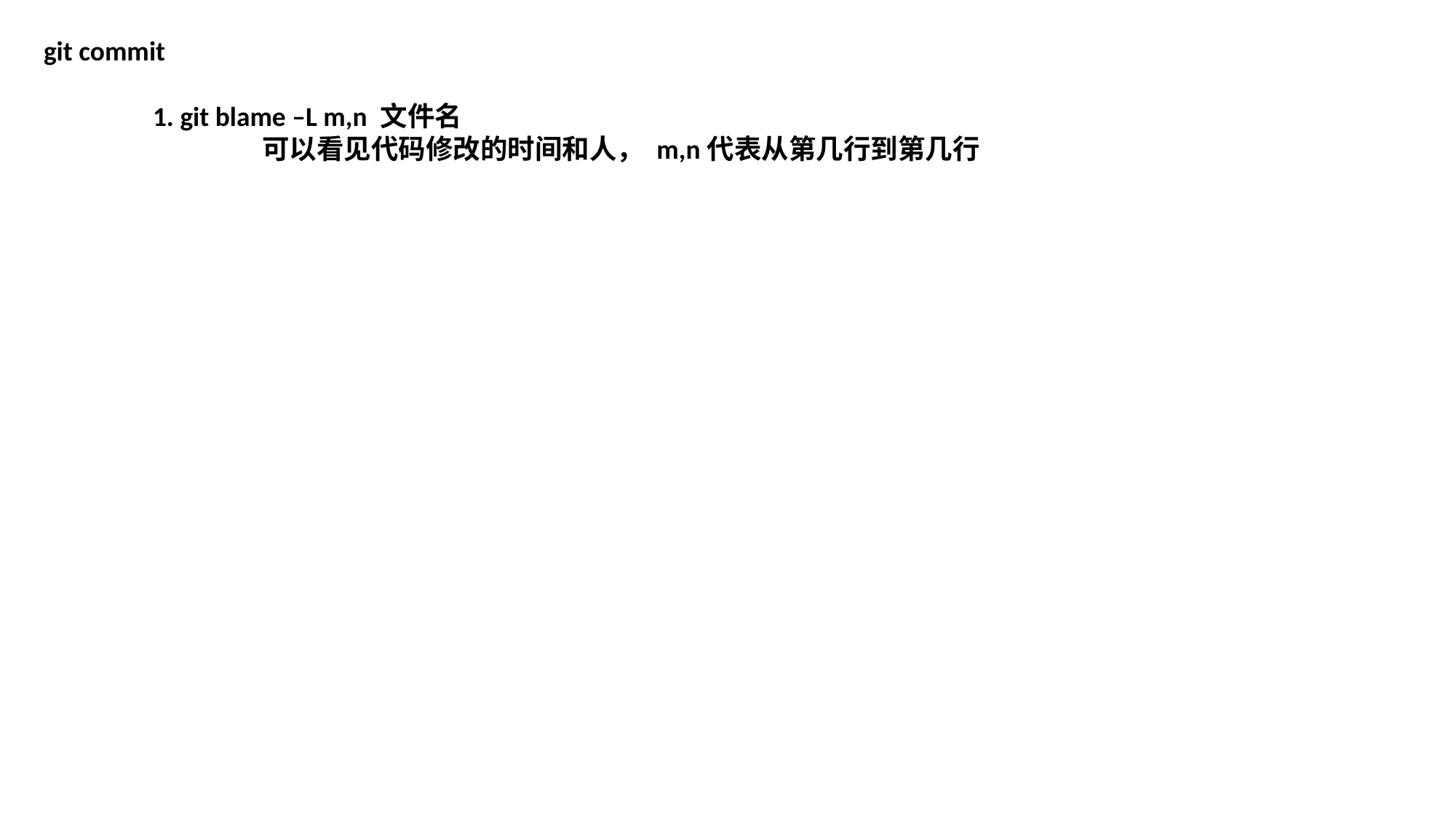

git commit

	1. git blame –L m,n 文件名
		可以看见代码修改的时间和人， m,n代表从第几行到第几行